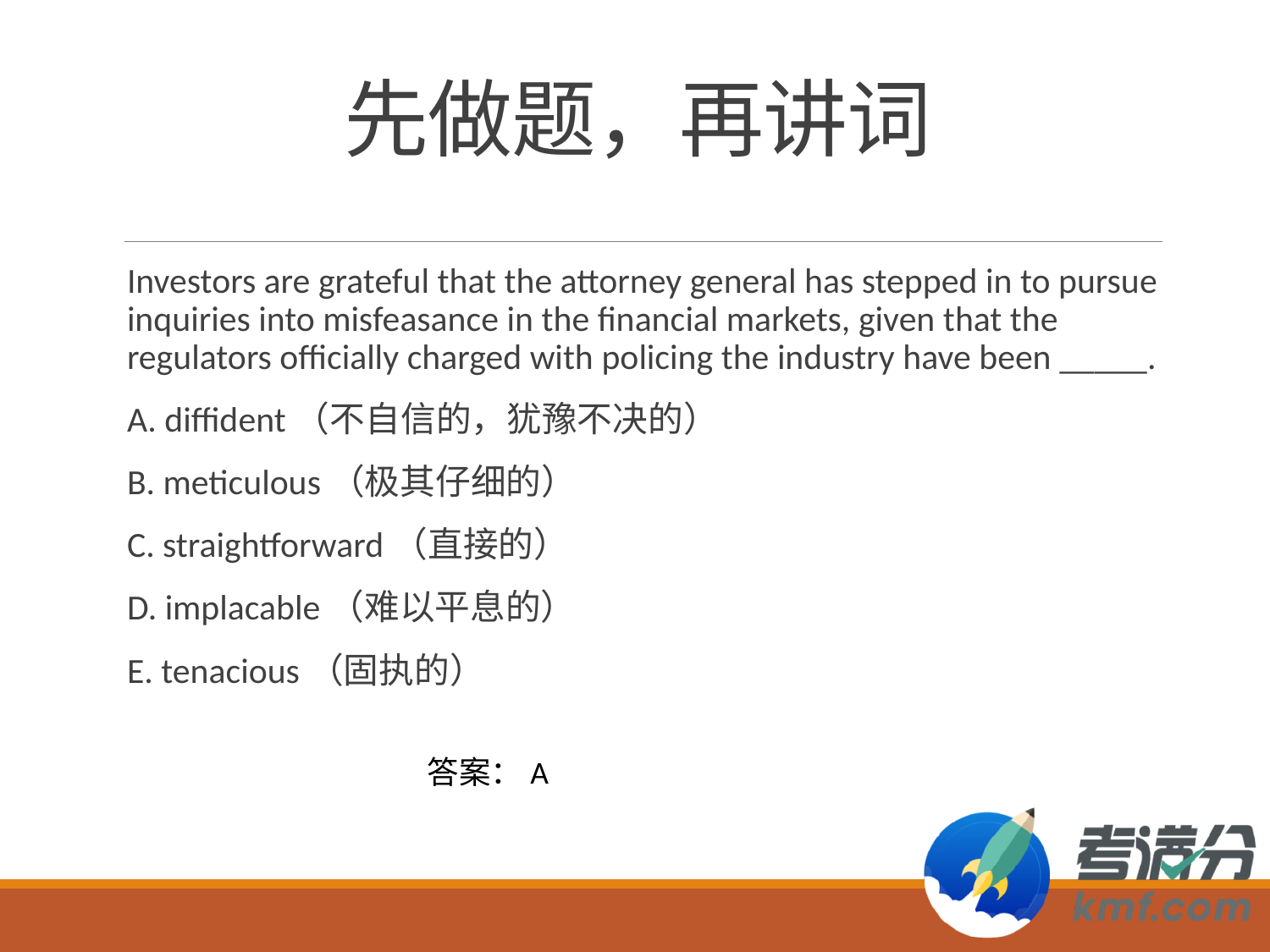

# 先做题，再讲词
Investors are grateful that the attorney general has stepped in to pursue inquiries into misfeasance in the financial markets, given that the regulators officially charged with policing the industry have been _____.
A. diffident（不自信的，犹豫不决的）
B. meticulous（极其仔细的）
C. straightforward（直接的）
D. implacable（难以平息的）
E. tenacious（固执的）
答案：A